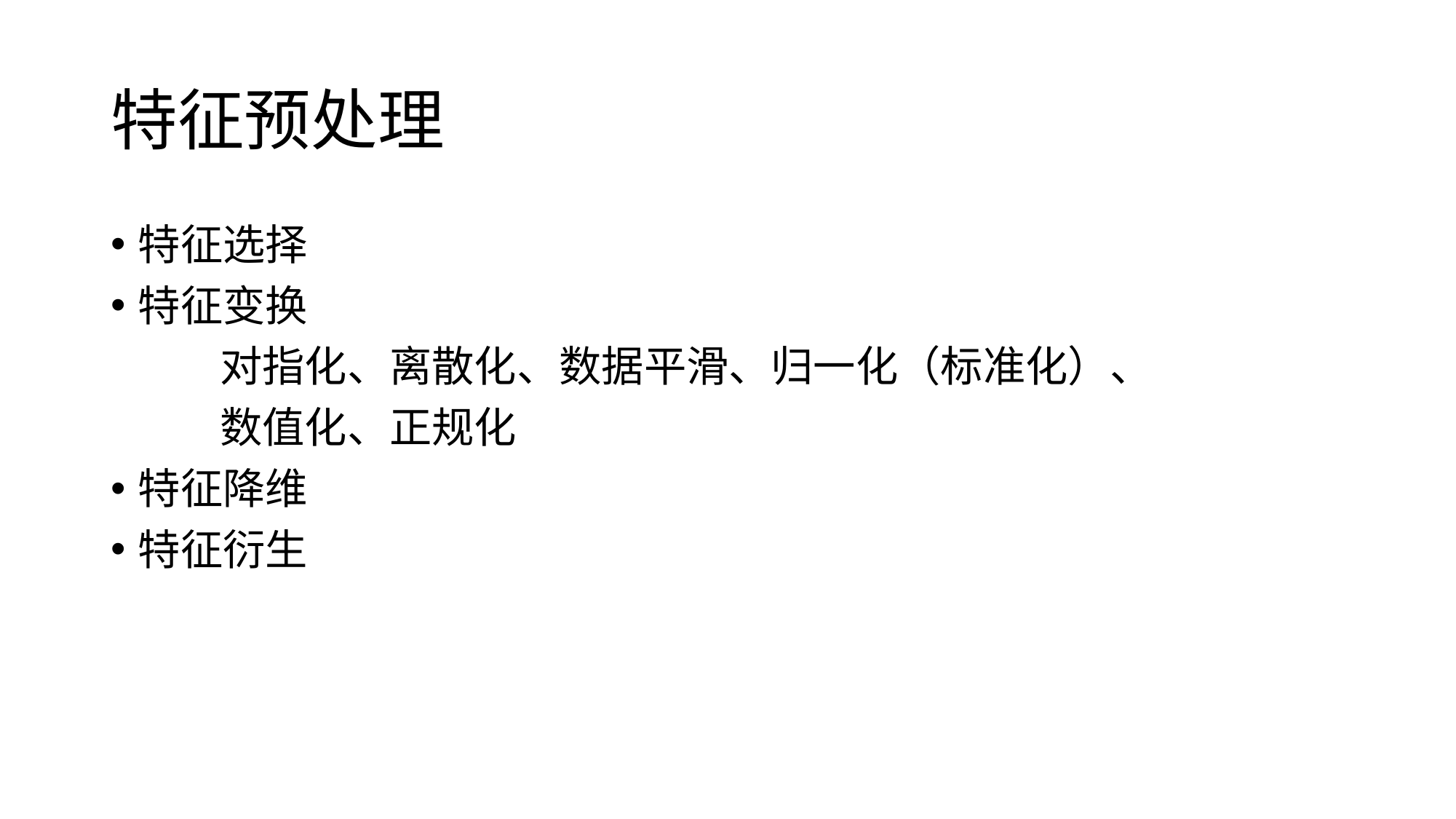

# 特征预处理
特征选择
特征变换
	对指化、离散化、数据平滑、归一化（标准化）、
	数值化、正规化
特征降维
特征衍生